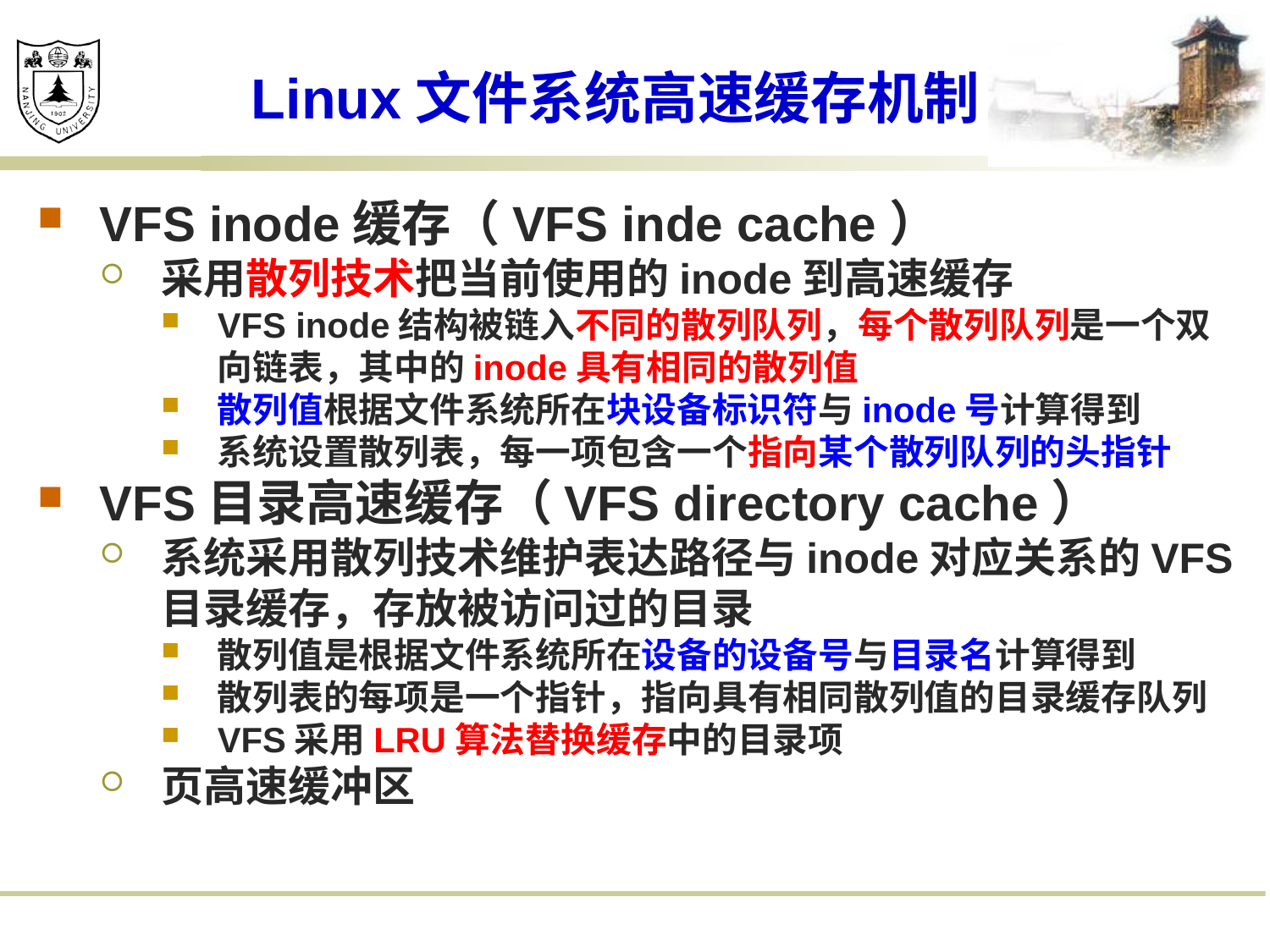

# Linux文件系统高速缓存机制
VFS inode缓存（VFS inde cache）
采用散列技术把当前使用的inode到高速缓存
VFS inode结构被链入不同的散列队列，每个散列队列是一个双向链表，其中的inode具有相同的散列值
散列值根据文件系统所在块设备标识符与inode号计算得到
系统设置散列表，每一项包含一个指向某个散列队列的头指针
VFS目录高速缓存（VFS directory cache）
系统采用散列技术维护表达路径与inode对应关系的VFS目录缓存，存放被访问过的目录
散列值是根据文件系统所在设备的设备号与目录名计算得到
散列表的每项是一个指针，指向具有相同散列值的目录缓存队列
VFS采用LRU算法替换缓存中的目录项
页高速缓冲区
149